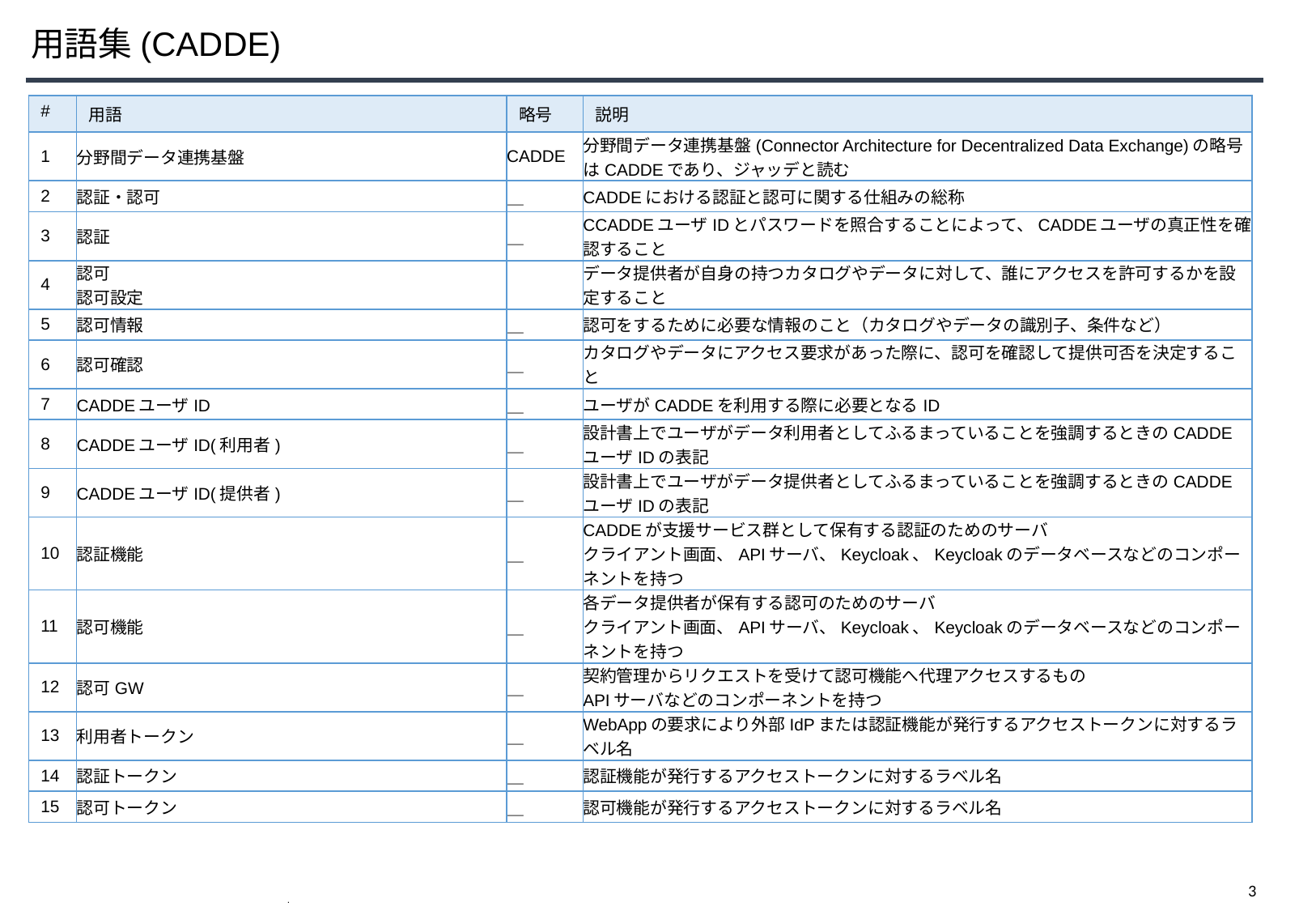

用語集(CADDE)
| # | 用語 | 略号 | 説明 |
| --- | --- | --- | --- |
| 1 | 分野間データ連携基盤 | CADDE | 分野間データ連携基盤(Connector Architecture for Decentralized Data Exchange)の略号はCADDEであり、ジャッデと読む |
| 2 | 認証・認可 | ＿ | CADDEにおける認証と認可に関する仕組みの総称 |
| 3 | 認証 | ＿ | CCADDEユーザIDとパスワードを照合することによって、CADDEユーザの真正性を確認すること |
| 4 | 認可 認可設定 |  | データ提供者が自身の持つカタログやデータに対して、誰にアクセスを許可するかを設定すること |
| 5 | 認可情報 | ＿ | 認可をするために必要な情報のこと（カタログやデータの識別子、条件など） |
| 6 | 認可確認 | ＿ | カタログやデータにアクセス要求があった際に、認可を確認して提供可否を決定すること |
| 7 | CADDEユーザID | ＿ | ユーザがCADDEを利用する際に必要となるID |
| 8 | CADDEユーザID(利用者) | ＿ | 設計書上でユーザがデータ利用者としてふるまっていることを強調するときのCADDEユーザIDの表記 |
| 9 | CADDEユーザID(提供者) | ＿ | 設計書上でユーザがデータ提供者としてふるまっていることを強調するときのCADDEユーザIDの表記 |
| 10 | 認証機能 | ＿ | CADDEが支援サービス群として保有する認証のためのサーバ クライアント画面、APIサーバ、Keycloak、Keycloakのデータベースなどのコンポーネントを持つ |
| 11 | 認可機能 | ＿ | 各データ提供者が保有する認可のためのサーバ クライアント画面、APIサーバ、Keycloak、Keycloakのデータベースなどのコンポーネントを持つ |
| 12 | 認可GW | ＿ | 契約管理からリクエストを受けて認可機能へ代理アクセスするもの APIサーバなどのコンポーネントを持つ |
| 13 | 利用者トークン | ＿ | WebAppの要求により外部IdPまたは認証機能が発行するアクセストークンに対するラベル名 |
| 14 | 認証トークン | ＿ | 認証機能が発行するアクセストークンに対するラベル名 |
| 15 | 認可トークン | ＿ | 認可機能が発行するアクセストークンに対するラベル名 |